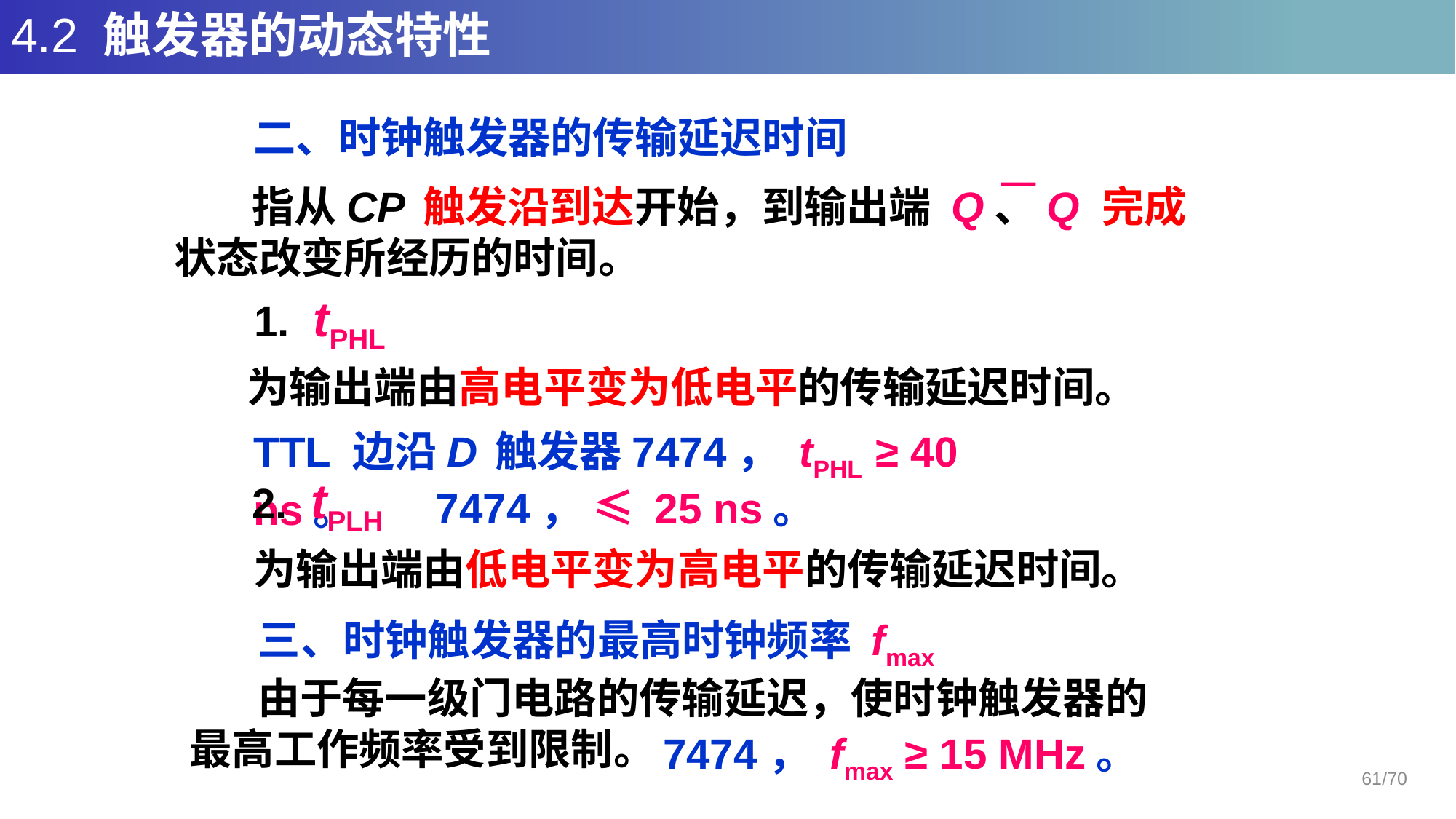

# 4.2 触发器的动态特性
二、时钟触发器的传输延迟时间
       指从 CP  触发沿到达开始，到输出端 Q、Q 完成状态改变所经历的时间。

1.  tPHL
为输出端由高电平变为低电平的传输延迟时间。
TTL 边沿 D  触发器7474， tPHL  ≥ 40 ns。
2.  tPLH
7474， ≤ 25 ns。
为输出端由低电平变为高电平的传输延迟时间。
三、时钟触发器的最高时钟频率 fmax
      由于每一级门电路的传输延迟，使时钟触发器的最高工作频率受到限制。
7474， fmax ≥ 15 MHz。
61/70